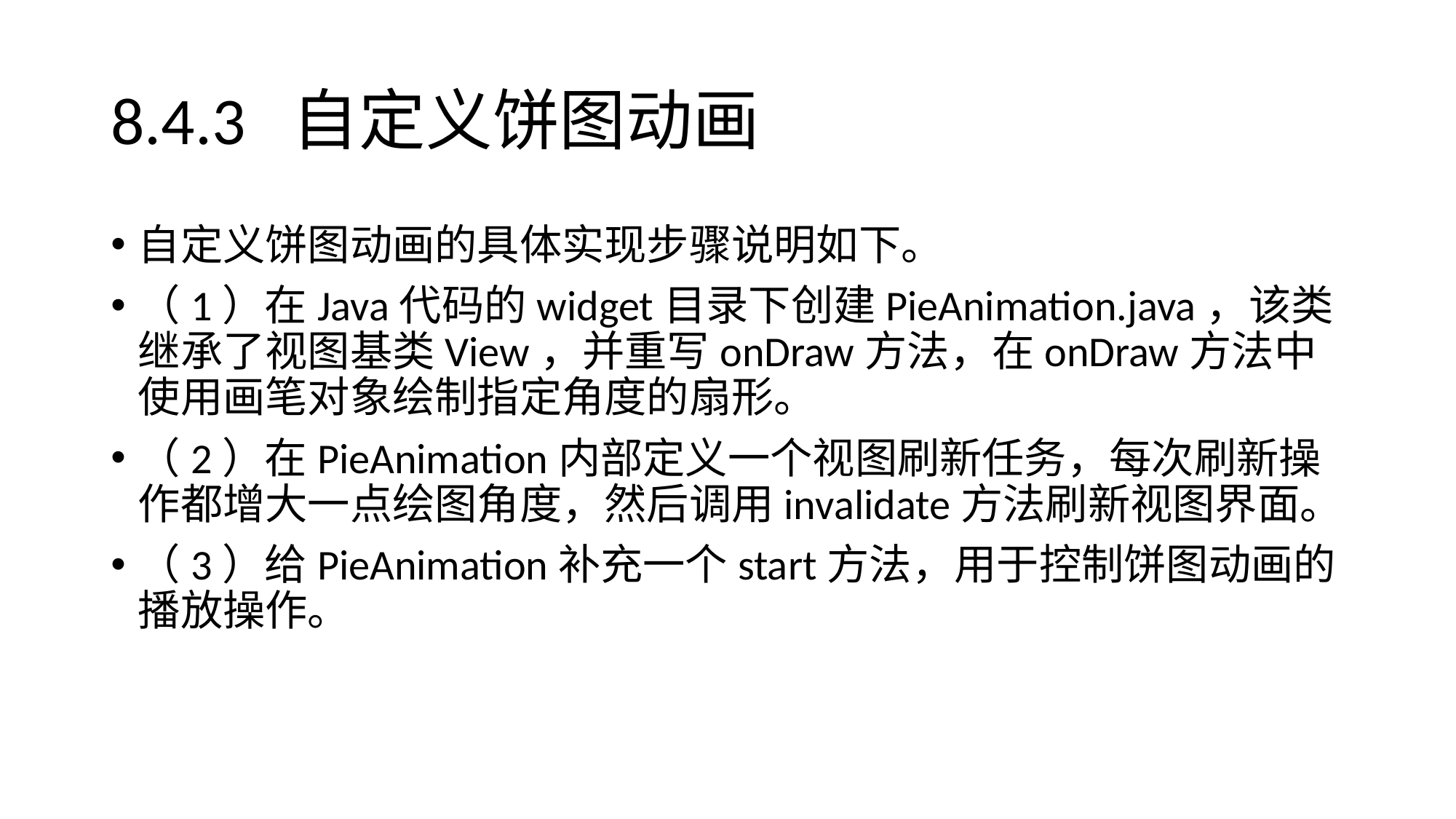

# 8.4.3  自定义饼图动画
自定义饼图动画的具体实现步骤说明如下。
（1）在Java代码的widget目录下创建PieAnimation.java，该类继承了视图基类View，并重写onDraw方法，在onDraw方法中使用画笔对象绘制指定角度的扇形。
（2）在PieAnimation内部定义一个视图刷新任务，每次刷新操作都增大一点绘图角度，然后调用invalidate方法刷新视图界面。
（3）给PieAnimation补充一个start方法，用于控制饼图动画的播放操作。